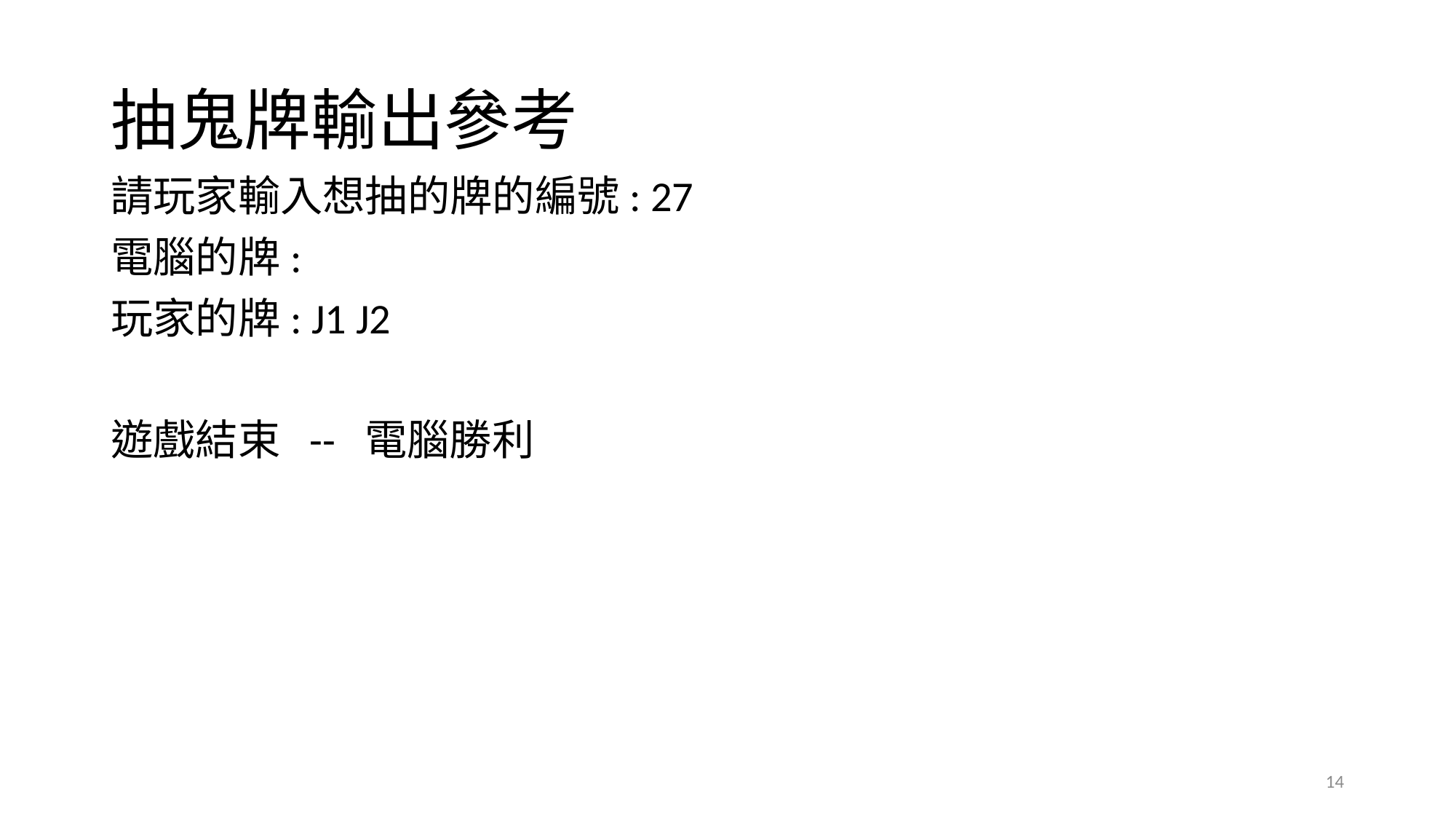

# 抽鬼牌輸出參考
請玩家輸入想抽的牌的編號: 27
電腦的牌:
玩家的牌: J1 J2

遊戲結束  --  電腦勝利

14